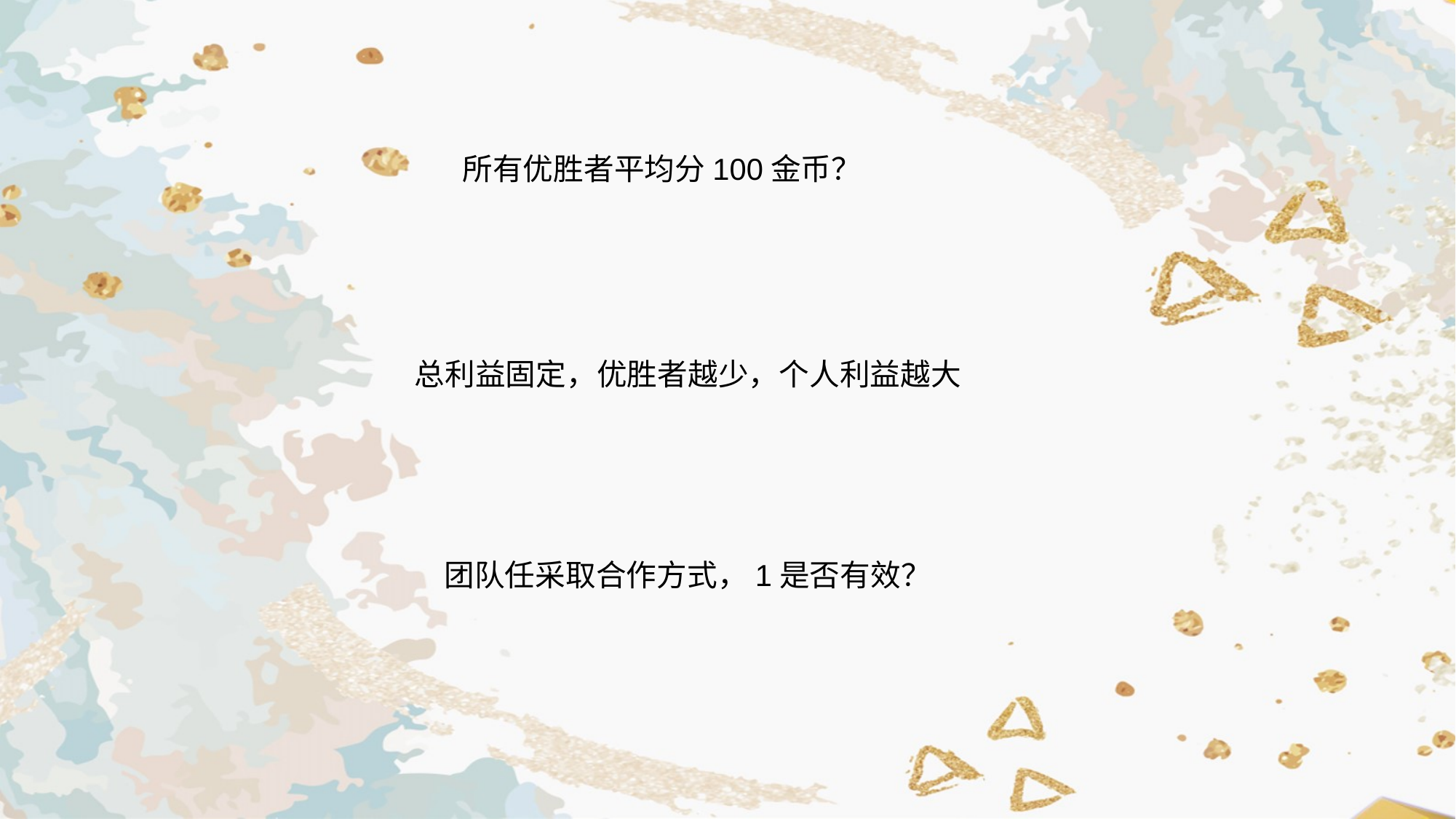

所有优胜者平均分100金币？
总利益固定，优胜者越少，个人利益越大
团队任采取合作方式，1是否有效？